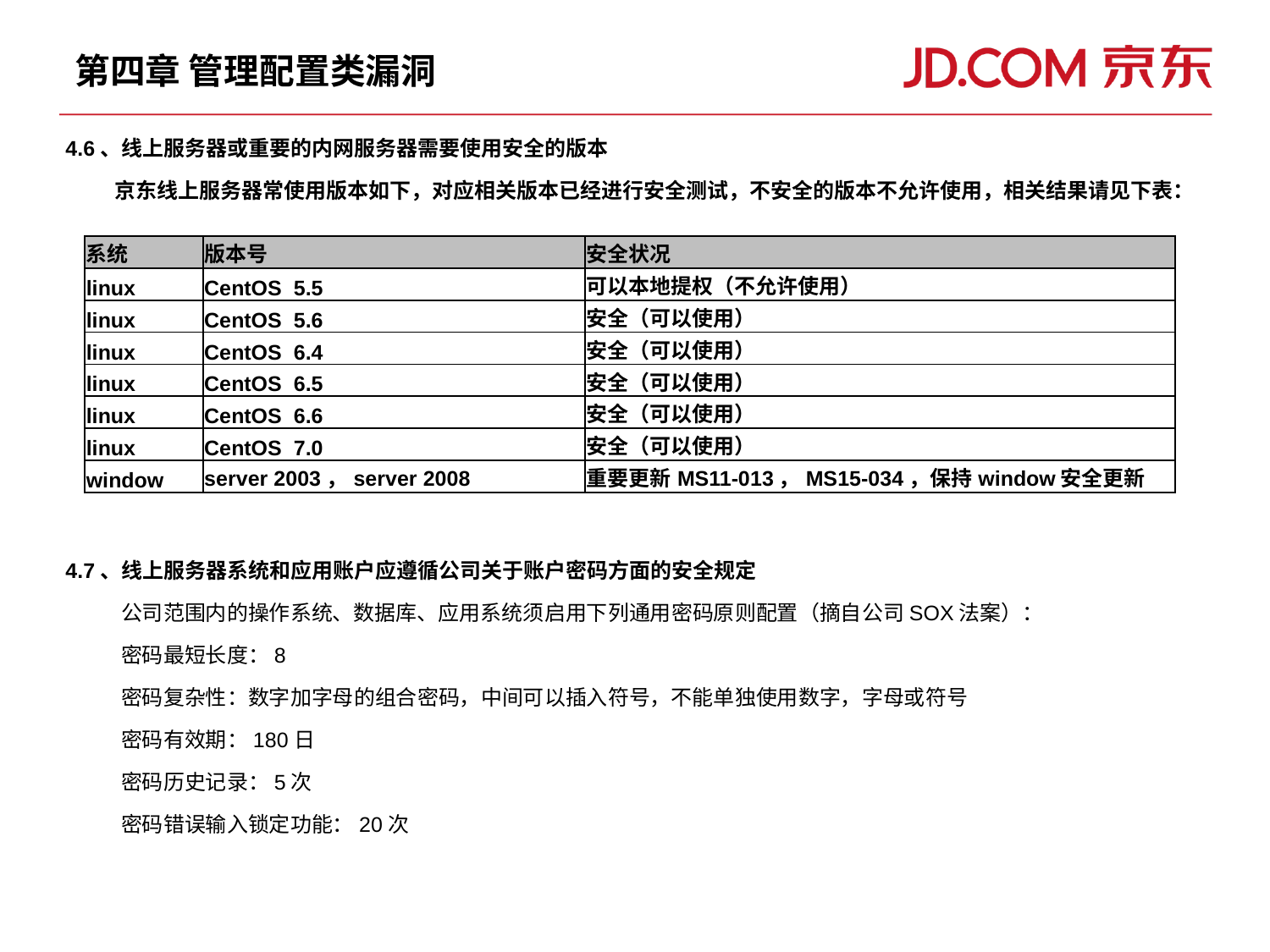

# 第四章 管理配置类漏洞
4.6、线上服务器或重要的内网服务器需要使用安全的版本
         京东线上服务器常使用版本如下，对应相关版本已经进行安全测试，不安全的版本不允许使用，相关结果请见下表：

4.7、线上服务器系统和应用账户应遵循公司关于账户密码方面的安全规定
公司范围内的操作系统、数据库、应用系统须启用下列通用密码原则配置（摘自公司SOX法案）：
密码最短长度：8
密码复杂性：数字加字母的组合密码，中间可以插入符号，不能单独使用数字，字母或符号
密码有效期：180日
密码历史记录：5次
密码错误输入锁定功能：20次

| 系统 | 版本号 | 安全状况 |
| --- | --- | --- |
| linux | CentOS 5.5 | 可以本地提权（不允许使用） |
| linux | CentOS 5.6 | 安全（可以使用） |
| linux | CentOS 6.4 | 安全（可以使用） |
| linux | CentOS 6.5 | 安全（可以使用） |
| linux | CentOS 6.6 | 安全（可以使用） |
| linux | CentOS 7.0 | 安全（可以使用） |
| window | server 2003，server 2008 | 重要更新MS11-013，MS15-034，保持window安全更新 |